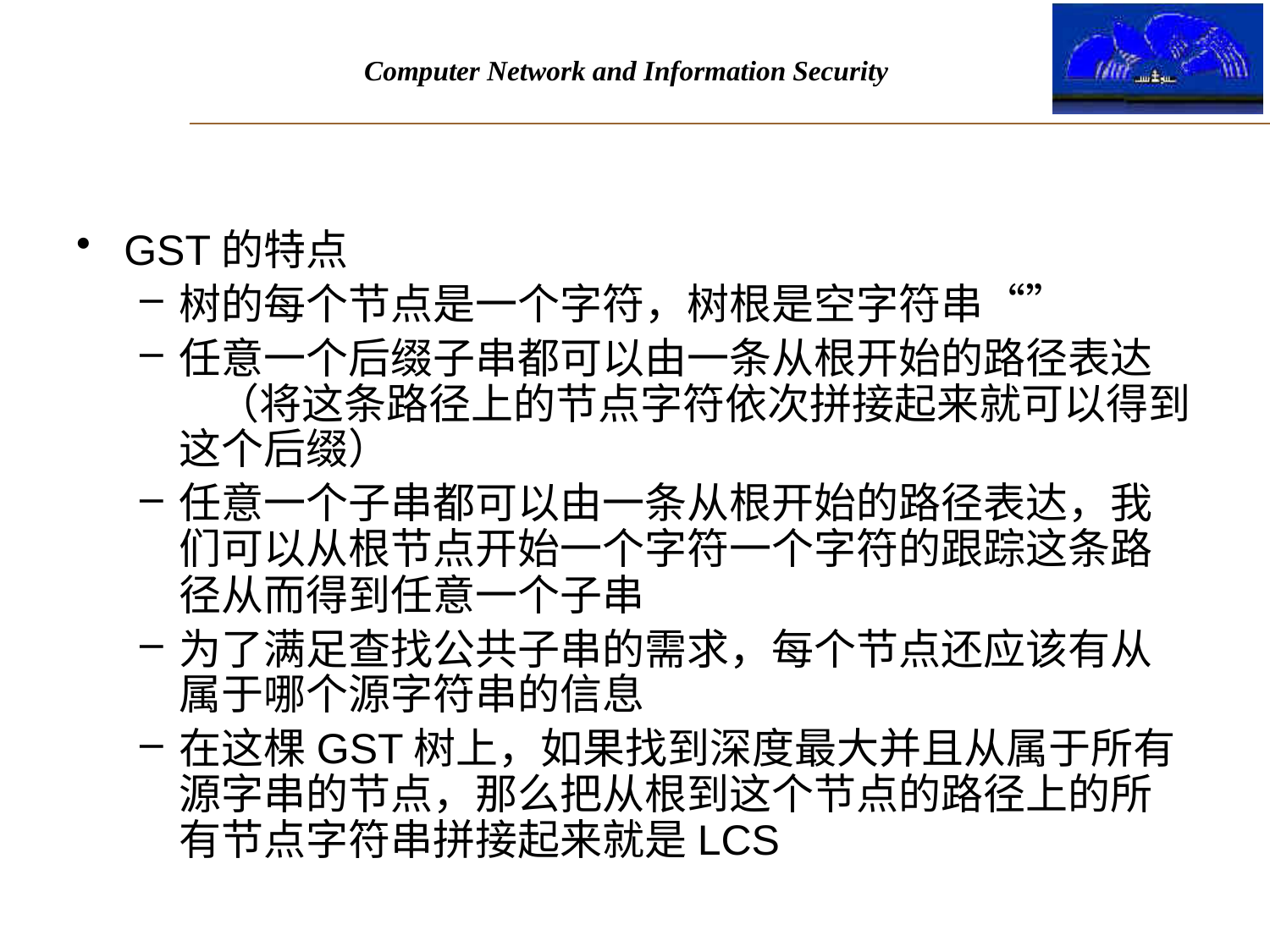

#
GST的特点
树的每个节点是一个字符，树根是空字符串“”
任意一个后缀子串都可以由一条从根开始的路径表达
    （将这条路径上的节点字符依次拼接起来就可以得到这个后缀）
任意一个子串都可以由一条从根开始的路径表达，我们可以从根节点开始一个字符一个字符的跟踪这条路径从而得到任意一个子串
为了满足查找公共子串的需求，每个节点还应该有从属于哪个源字符串的信息
在这棵GST树上，如果找到深度最大并且从属于所有源字串的节点，那么把从根到这个节点的路径上的所有节点字符串拼接起来就是LCS